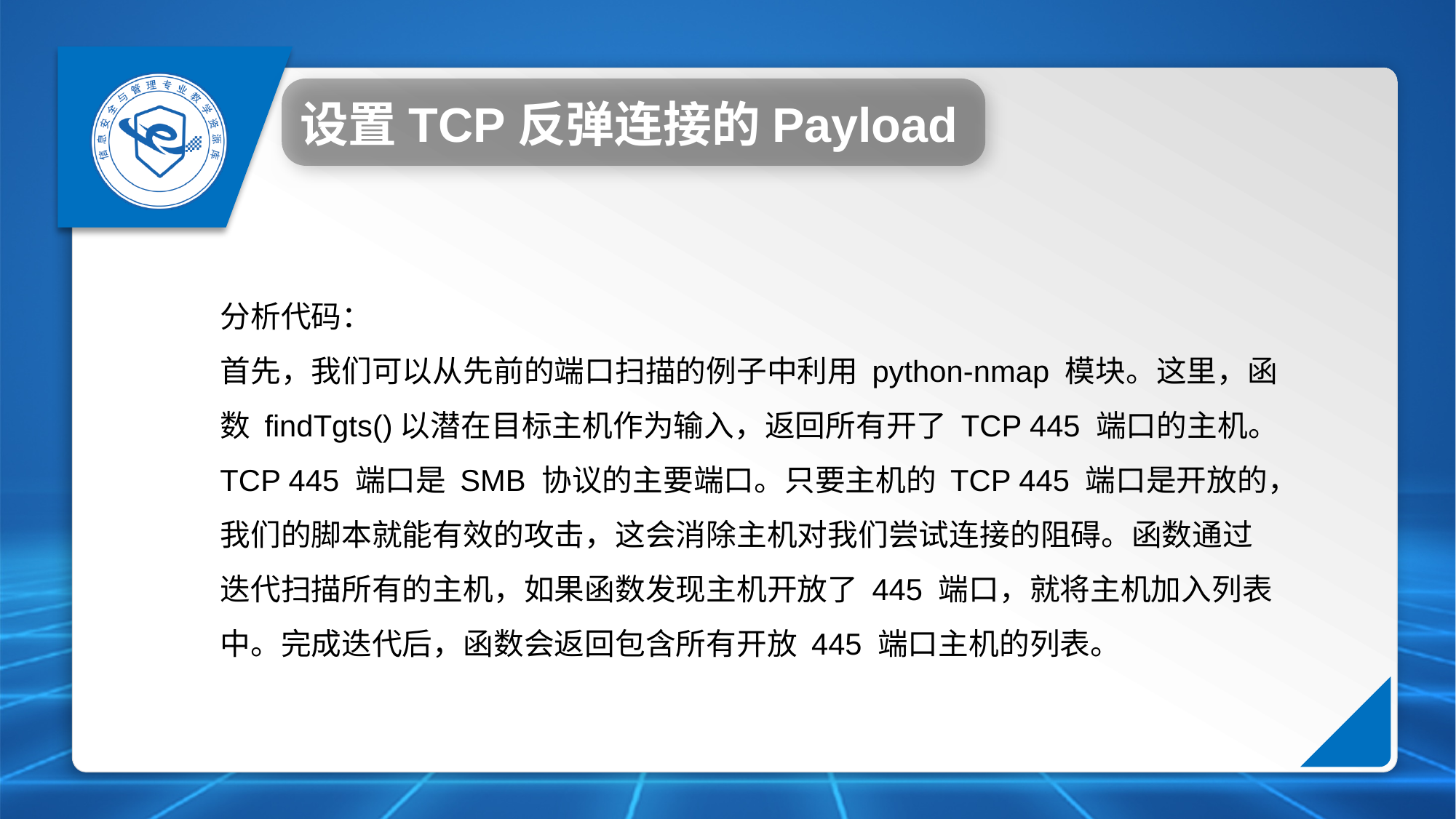

设置TCP反弹连接的Payload
分析代码：
首先，我们可以从先前的端口扫描的例子中利用 python-nmap 模块。这里，函
数 findTgts()以潜在目标主机作为输入，返回所有开了 TCP 445 端口的主机。
TCP 445 端口是 SMB 协议的主要端口。只要主机的 TCP 445 端口是开放的，
我们的脚本就能有效的攻击，这会消除主机对我们尝试连接的阻碍。函数通过
迭代扫描所有的主机，如果函数发现主机开放了 445 端口，就将主机加入列表
中。完成迭代后，函数会返回包含所有开放 445 端口主机的列表。